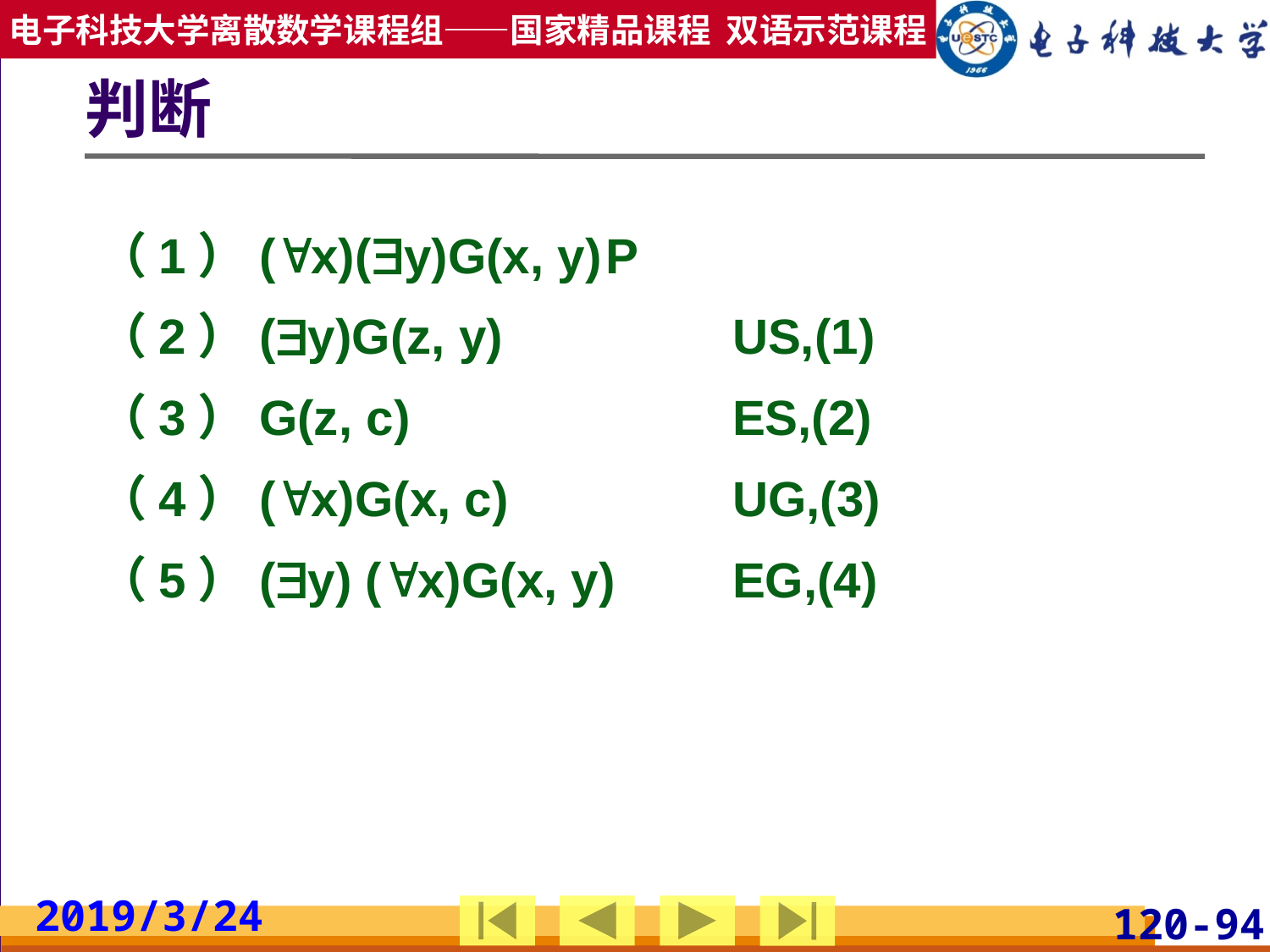

# 判断
（1）(∀x)(∃y)G(x, y)	P
（2）(∃y)G(z, y)		US,(1)
（3）G(z, c)			ES,(2)
（4）(∀x)G(x, c) 		UG,(3)
（5）(∃y) (∀x)G(x, y) 	EG,(4)
2019/3/24